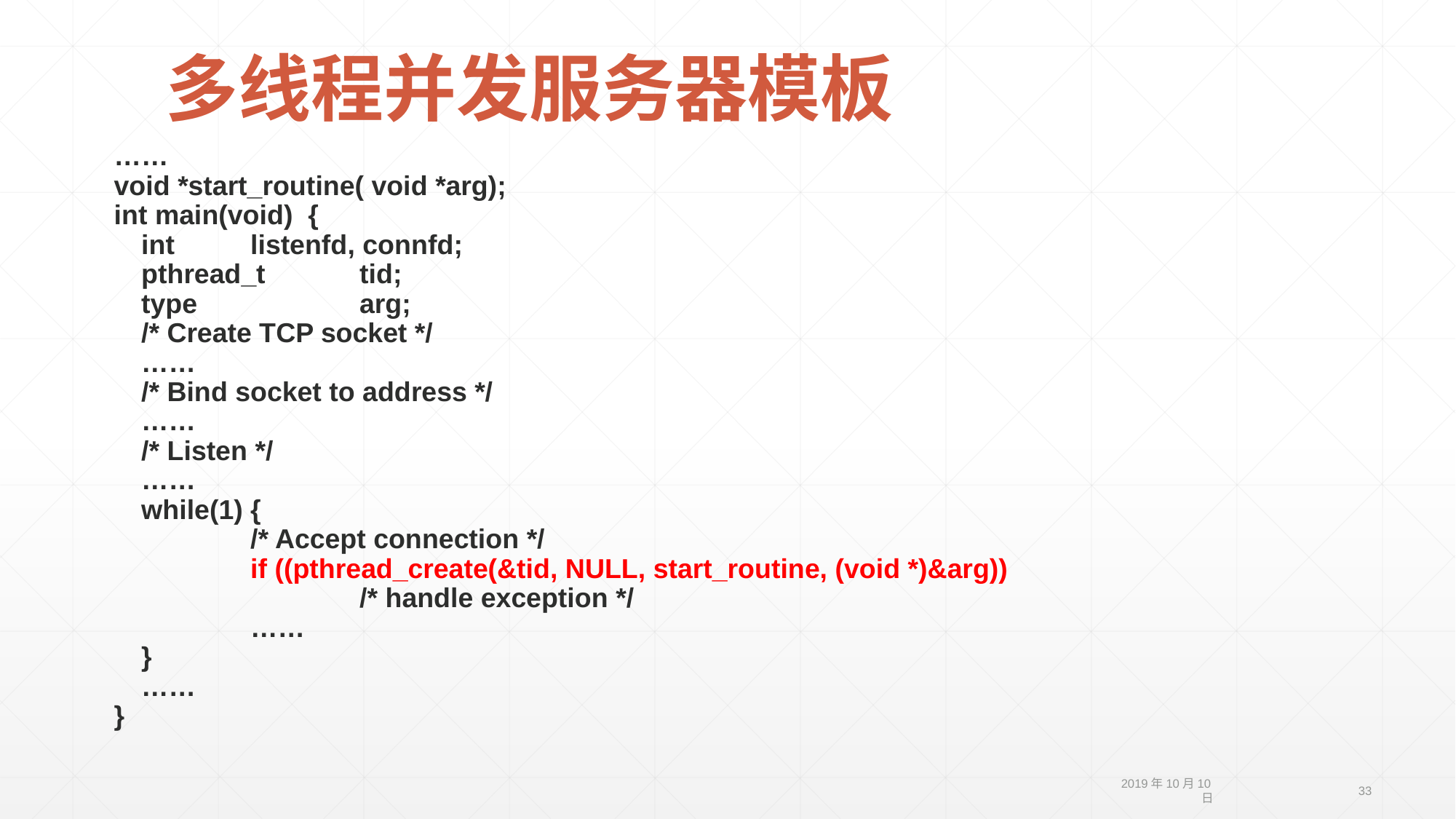

# 多线程并发服务器模板
……
void *start_routine( void *arg);
int main(void)  {
	int	listenfd, connfd;
	pthread_t	tid;
	type		arg;
	/* Create TCP socket */
	……
	/* Bind socket to address */
	……
	/* Listen */
	……
	while(1) {
		/* Accept connection */
		if ((pthread_create(&tid, NULL, start_routine, (void *)&arg))
			/* handle exception */
		……
	}
	……
}
2019年10月10日
33